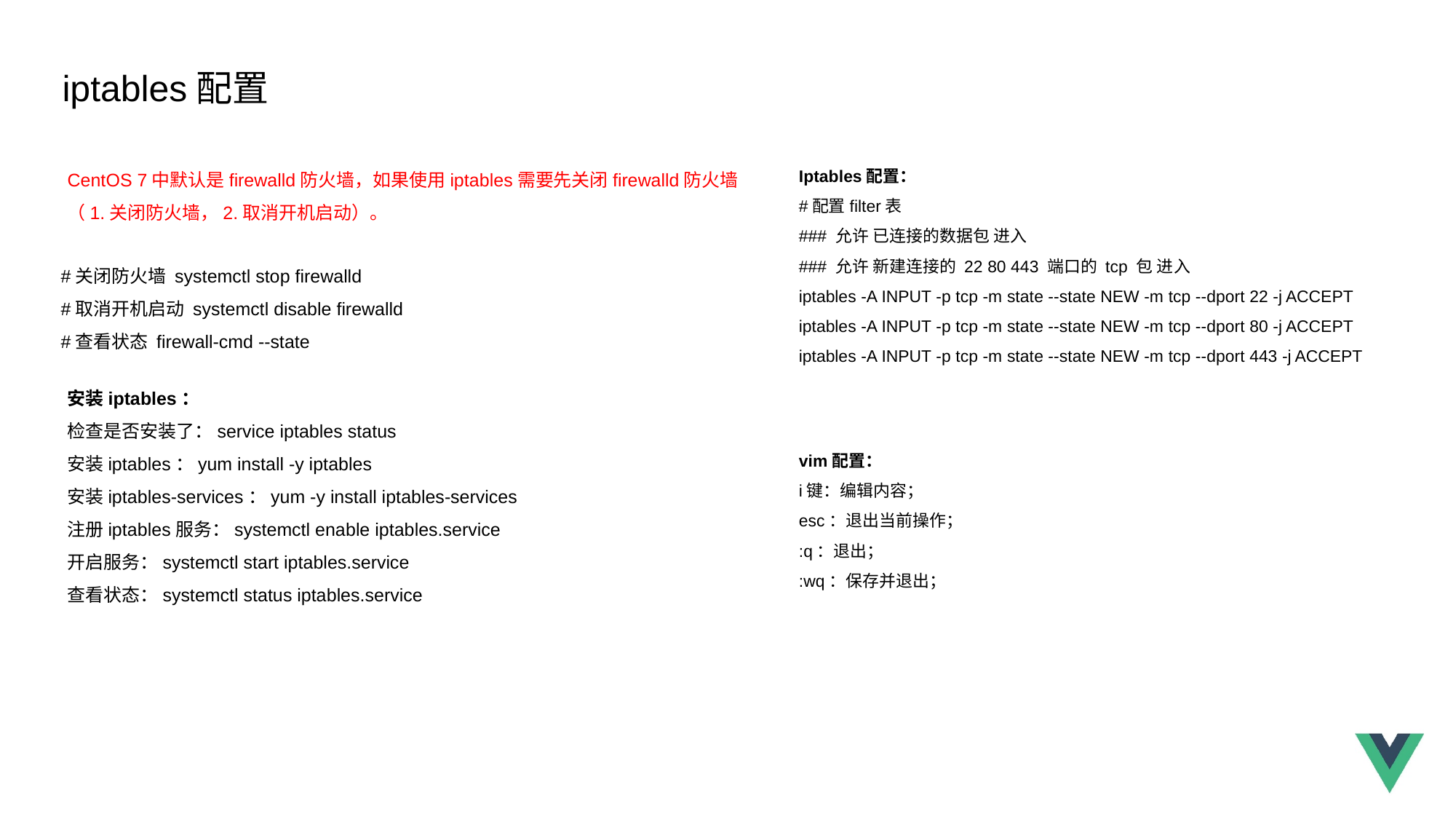

iptables配置
Iptables配置：
#配置filter表
### 允许 已连接的数据包 进入
### 允许 新建连接的 22 80 443 端口的 tcp 包 进入
iptables -A INPUT -p tcp -m state --state NEW -m tcp --dport 22 -j ACCEPT
iptables -A INPUT -p tcp -m state --state NEW -m tcp --dport 80 -j ACCEPT
iptables -A INPUT -p tcp -m state --state NEW -m tcp --dport 443 -j ACCEPT
CentOS 7中默认是firewalld防火墙，如果使用iptables需要先关闭firewalld防火墙（1.关闭防火墙，2.取消开机启动）。
#关闭防火墙 systemctl stop firewalld
#取消开机启动 systemctl disable firewalld
#查看状态 firewall-cmd --state
安装iptables：
检查是否安装了：service iptables status
安装iptables：yum install -y iptables
安装iptables-services：yum -y install iptables-services
注册iptables服务：systemctl enable iptables.service
开启服务：systemctl start iptables.service
查看状态：systemctl status iptables.service
vim配置：
i键：编辑内容；
esc：退出当前操作；
:q：退出；
:wq：保存并退出；